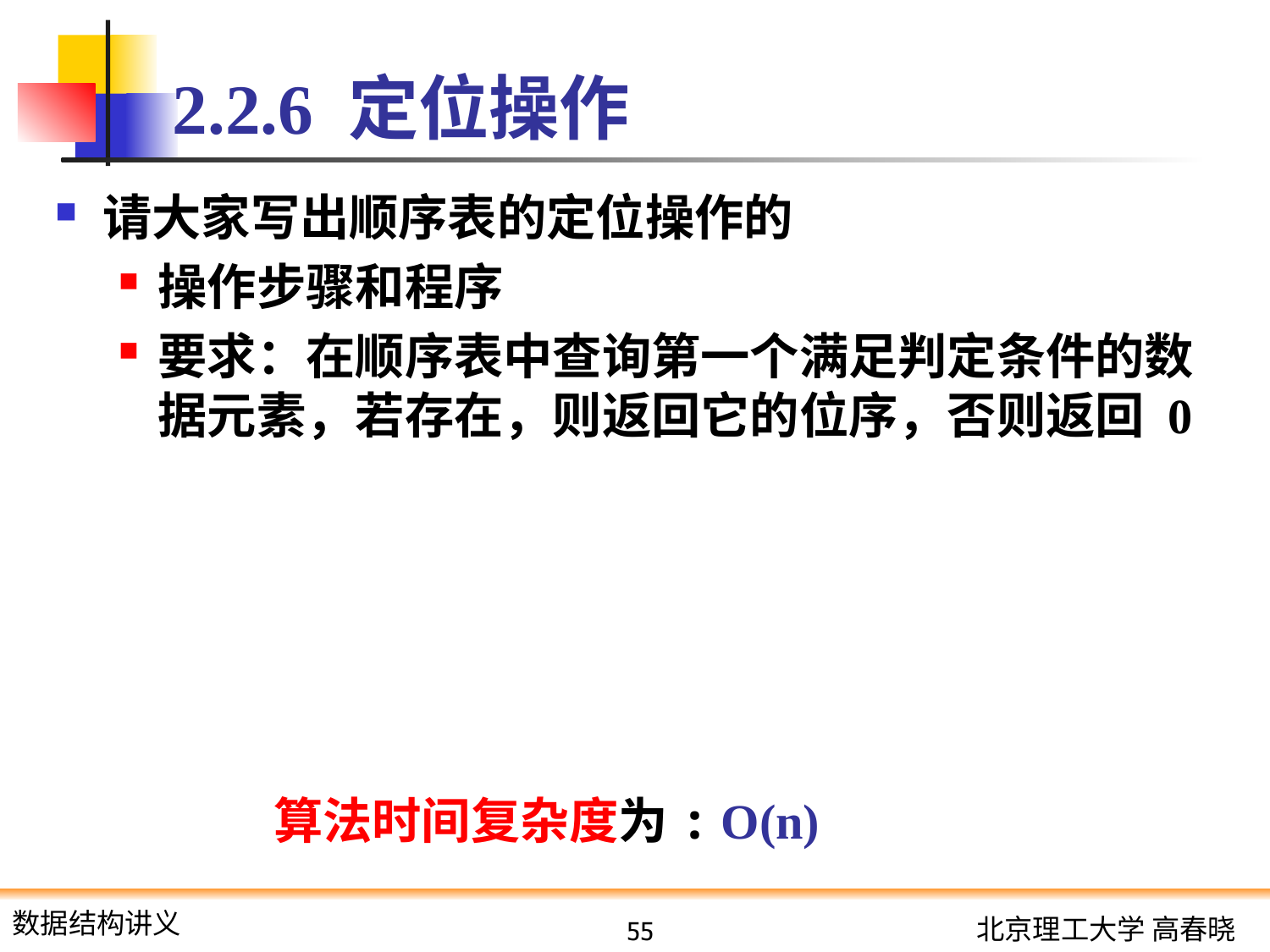

# 2.2.6 定位操作
请大家写出顺序表的定位操作的
操作步骤和程序
要求：在顺序表中查询第一个满足判定条件的数据元素，若存在，则返回它的位序，否则返回 0
算法时间复杂度为:
O(n)
55